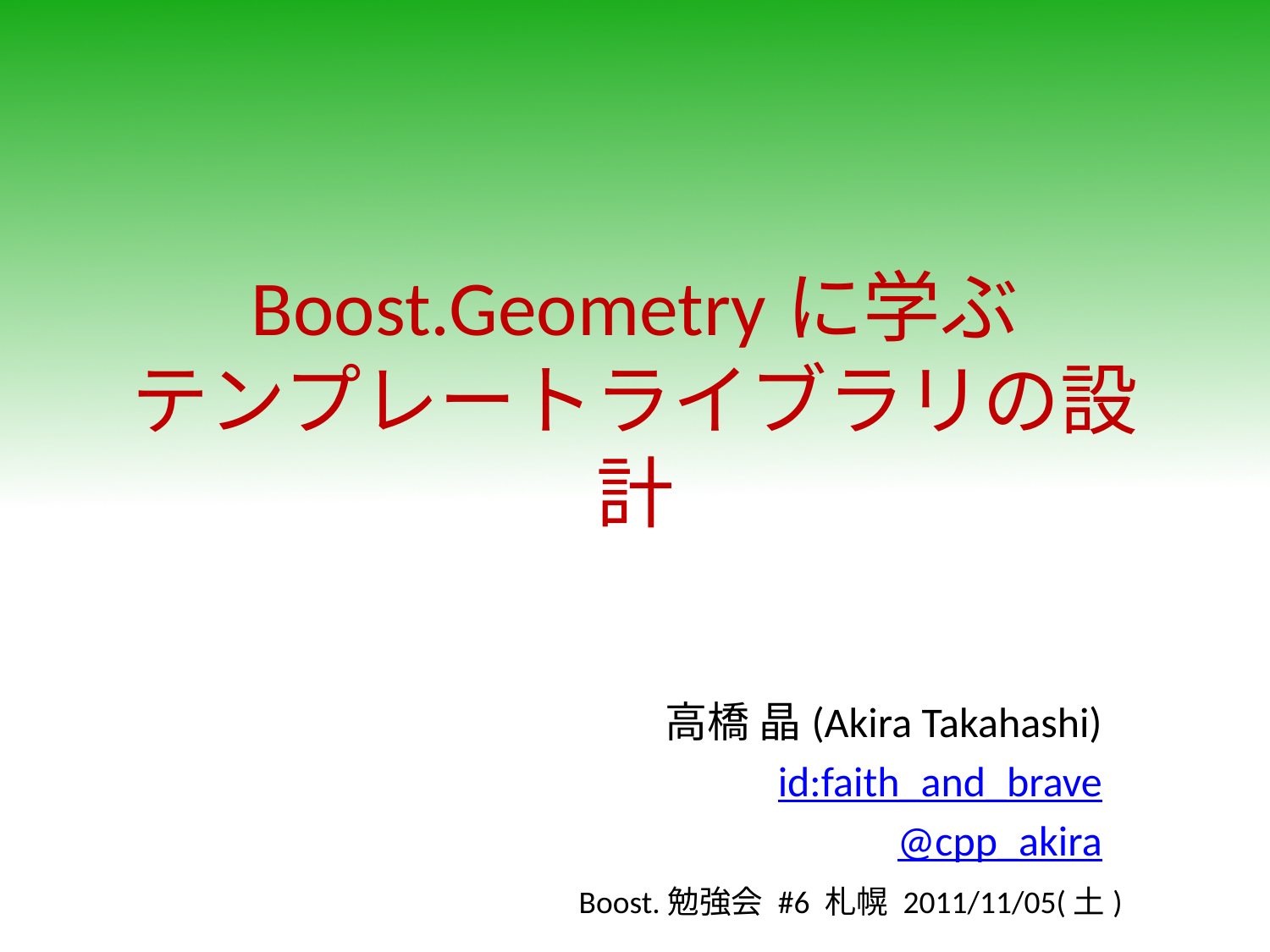

# Boost.Geometryに学ぶ テンプレートライブラリの設計
高橋 晶(Akira Takahashi)
id:faith_and_brave
@cpp_akira
Boost.勉強会 #6 札幌 2011/11/05(土)